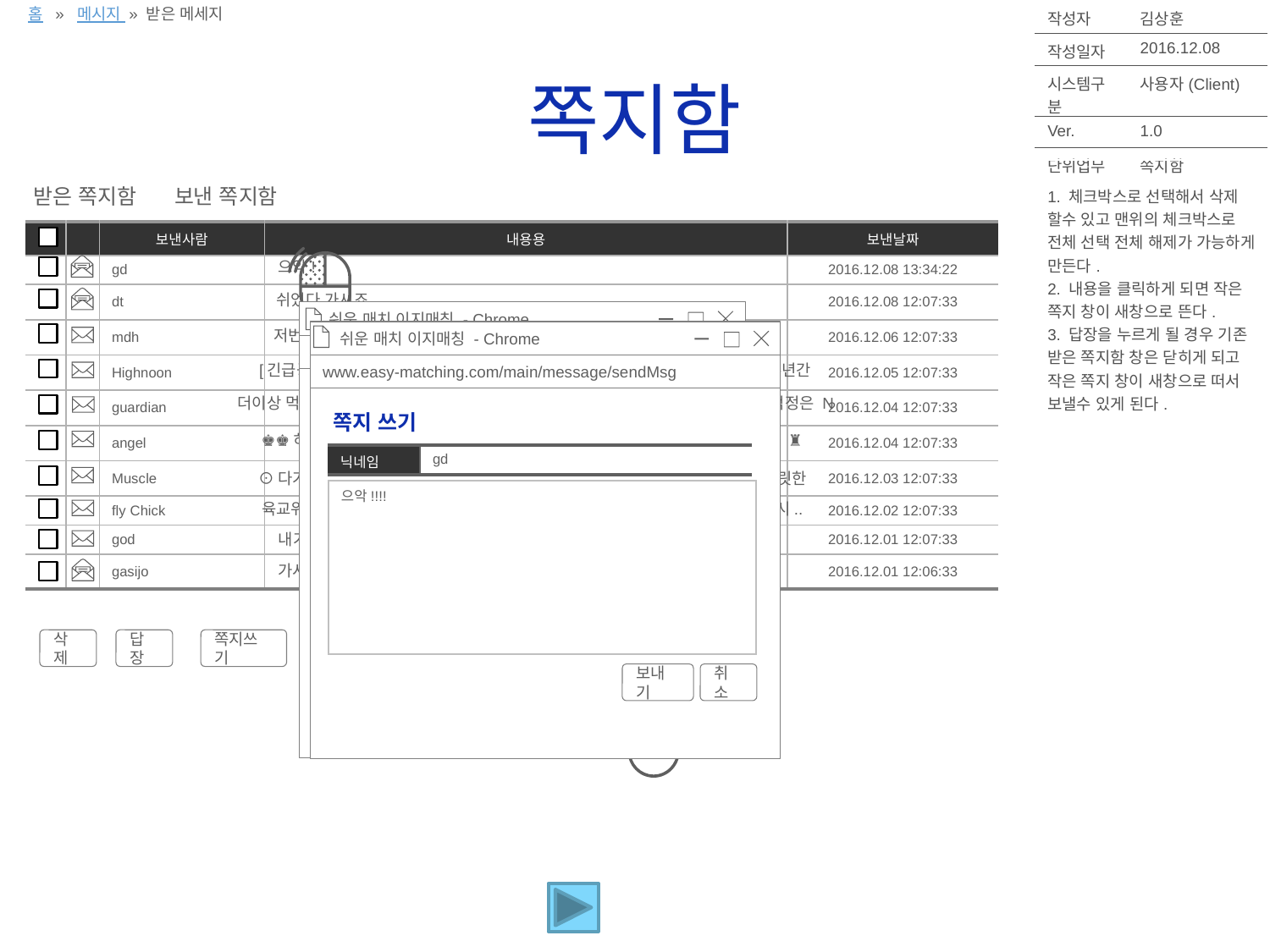

홈  »  메시지 » 받은 메세지
| 작성자 | 김상훈 |
| --- | --- |
| 작성일자 | 2016.12.08 |
| 시스템구분 | 사용자(Client) |
| Ver. | 1.0 |
| 단위업무 | 쪽지함 |
# 쪽지함
| 1. 체크박스로 선택해서 삭제 할수 있고 맨위의 체크박스로 전체 선택 전체 해제가 가능하게 만든다. 2. 내용을 클릭하게 되면 작은 쪽지 창이 새창으로 뜬다. 3. 답장을 누르게 될 경우 기존 받은 쪽지함 창은 닫히게 되고 작은 쪽지 창이 새창으로 떠서 보낼수 있게 된다. |
| --- |
받은 쪽지함
보낸 쪽지함
|  |  | 보낸사람 | 내용용 | 보낸날짜 |
| --- | --- | --- | --- | --- |
|  |  | gd |  | 2016.12.08 13:34:22 |
|  |  | dt |  | 2016.12.08 12:07:33 |
|  |  | mdh |  | 2016.12.06 12:07:33 |
|  |  | Highnoon |  | 2016.12.05 12:07:33 |
|  |  | guardian |  | 2016.12.04 12:07:33 |
|  |  | angel |  | 2016.12.04 12:07:33 |
|  |  | Muscle |  | 2016.12.03 12:07:33 |
|  |  | fly Chick |  | 2016.12.02 12:07:33 |
|  |  | god |  | 2016.12.01 12:07:33 |
|  |  | gasijo |  | 2016.12.01 12:06:33 |

으악!

쉬었다 가시죠

   쉬운 매치 이지매칭 - Chrome

www.easy-matching.com/main/message/reciveMsg/347112

받은 쪽지함
| 닉네임 | gd |
| --- | --- |
| 받은시간 | 2016.12.08 13:34:22 |
|  | 2016.12.08 14:30:31 |
으악!!!!!!!!!!!!!!
보관
답장
삭제
저번에 이야기 했던것에서 .
   쉬운 매치 이지매칭 - Chrome

www.easy-matching.com/main/message/sendMsg

| 닉네임 | gd |
| --- | --- |
으악!!!!
보내기
취소

쪽지 쓰기

[긴급공지] admin님 비공개 전환이 얼마 남지 않았습니다. 서둘러주세요~ 수년간

더이상 먹튀에 속지마시고 저희공원으로 오세요^^먹튀? 충환? 배당? 보안? 걱정은 N

♚♚히어로즈 오브 더 스☆톰♚♚가입시$$전원 카드팩☜☜뒷면100%증정※ ♜

⊙다가온 야구시즌!.~ ♤시원한 홈런포를 기대하며~ 화끈한 한판 승부.!◀ 짜릿한

육교위의 네모난 상자속에서.. 처음 나와 만난 노란 병아리 얄리는 처음처럼 다시..

내가 바로 갓

가시죠

◀ 이전  1 · 2 · 3 · 4 · 5 · 6 · 7 · 8 · 9  다음 ▶
삭제
답장
쪽지쓰기